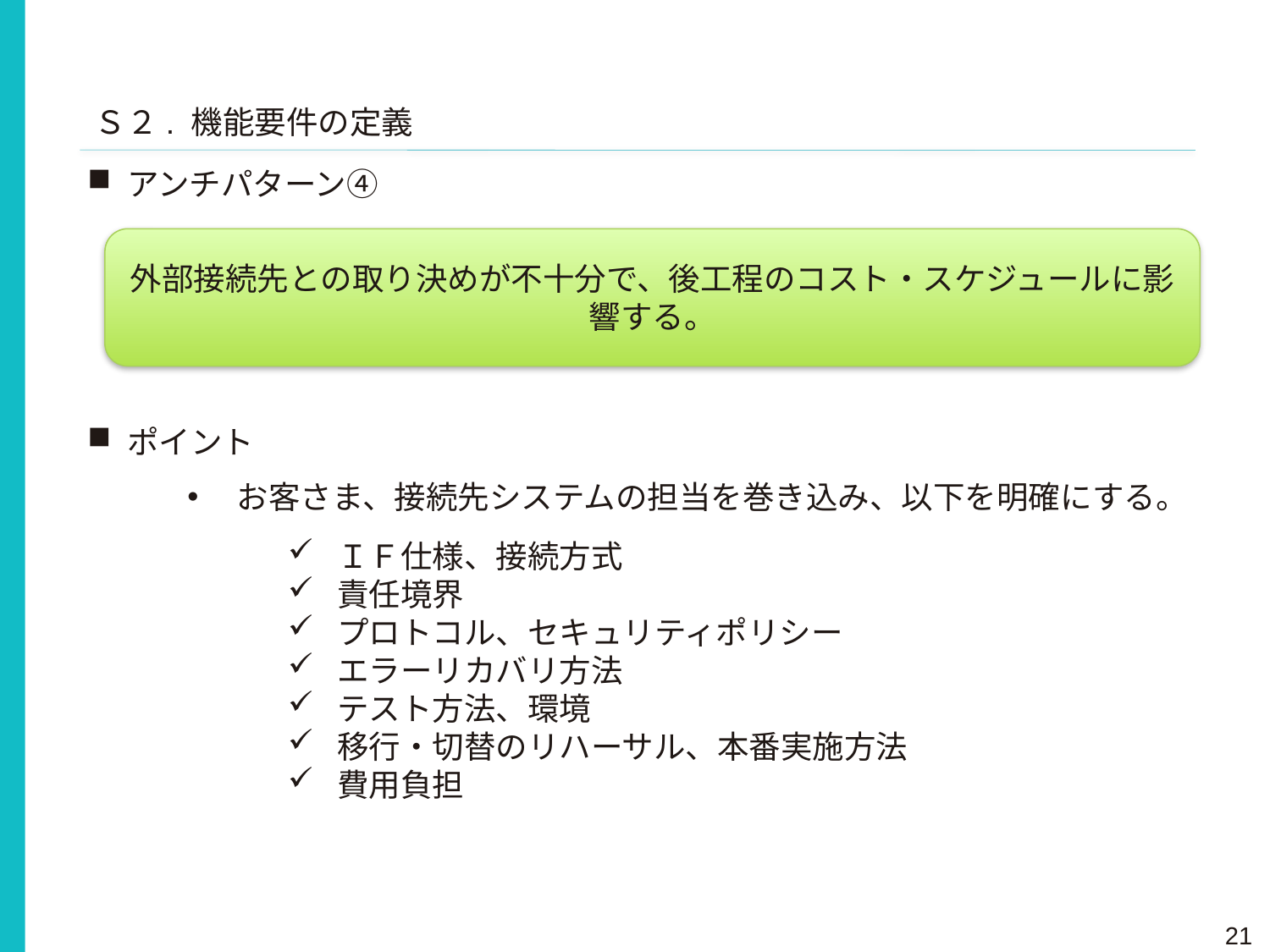

Ｓ２. 機能要件の定義
アンチパターン④
外部接続先との取り決めが不十分で、後工程のコスト・スケジュールに影響する。
ポイント

お客さま、接続先システムの担当を巻き込み、以下を明確にする。

ＩＦ仕様、接続方式
責任境界
プロトコル、セキュリティポリシー
エラーリカバリ方法
テスト方法、環境
移行・切替のリハーサル、本番実施方法
費用負担

21